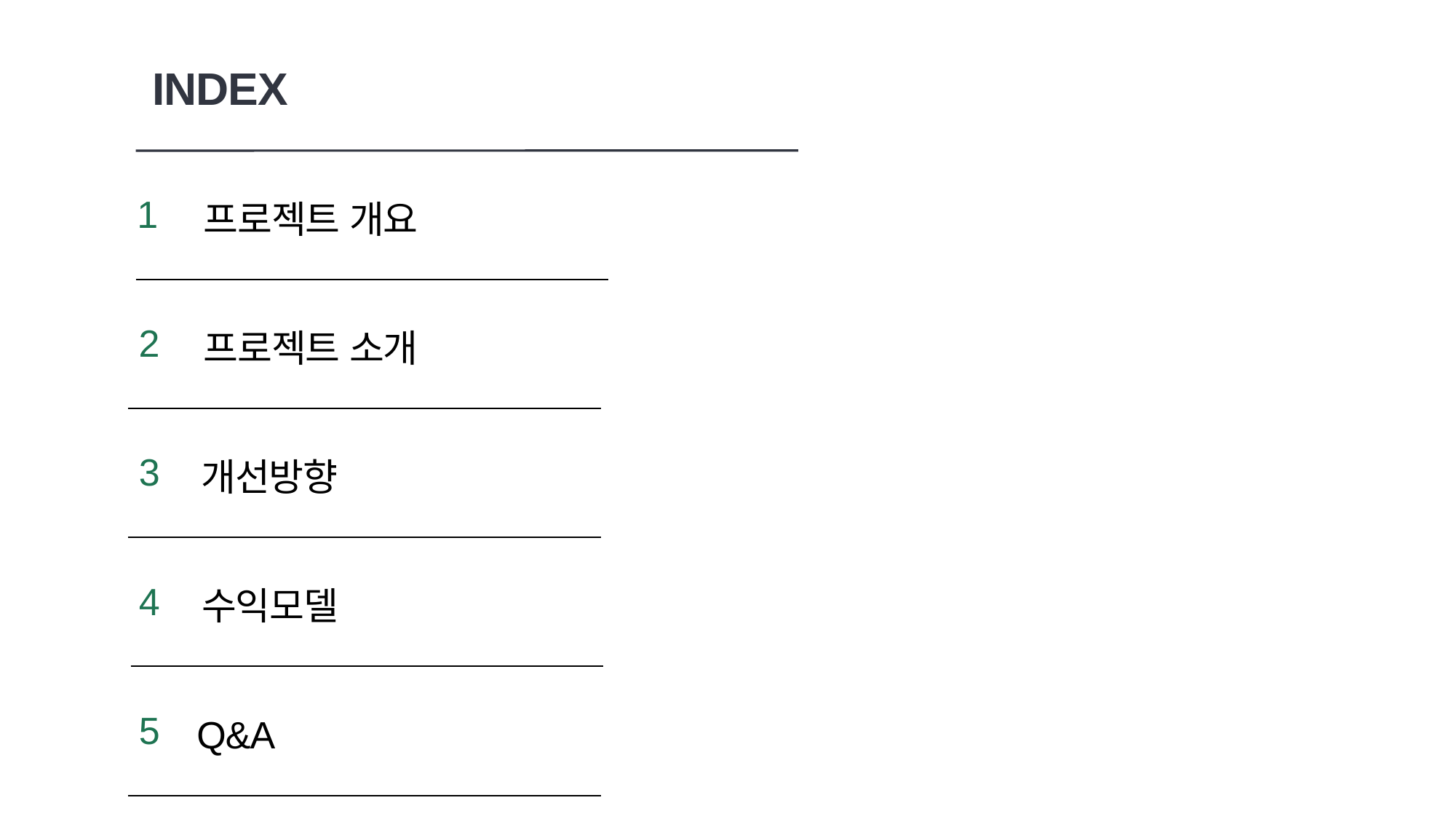

INDEX
프로젝트 개요
1
프로젝트 소개
2
개선방향
3
수익모델
4
Q&A
5